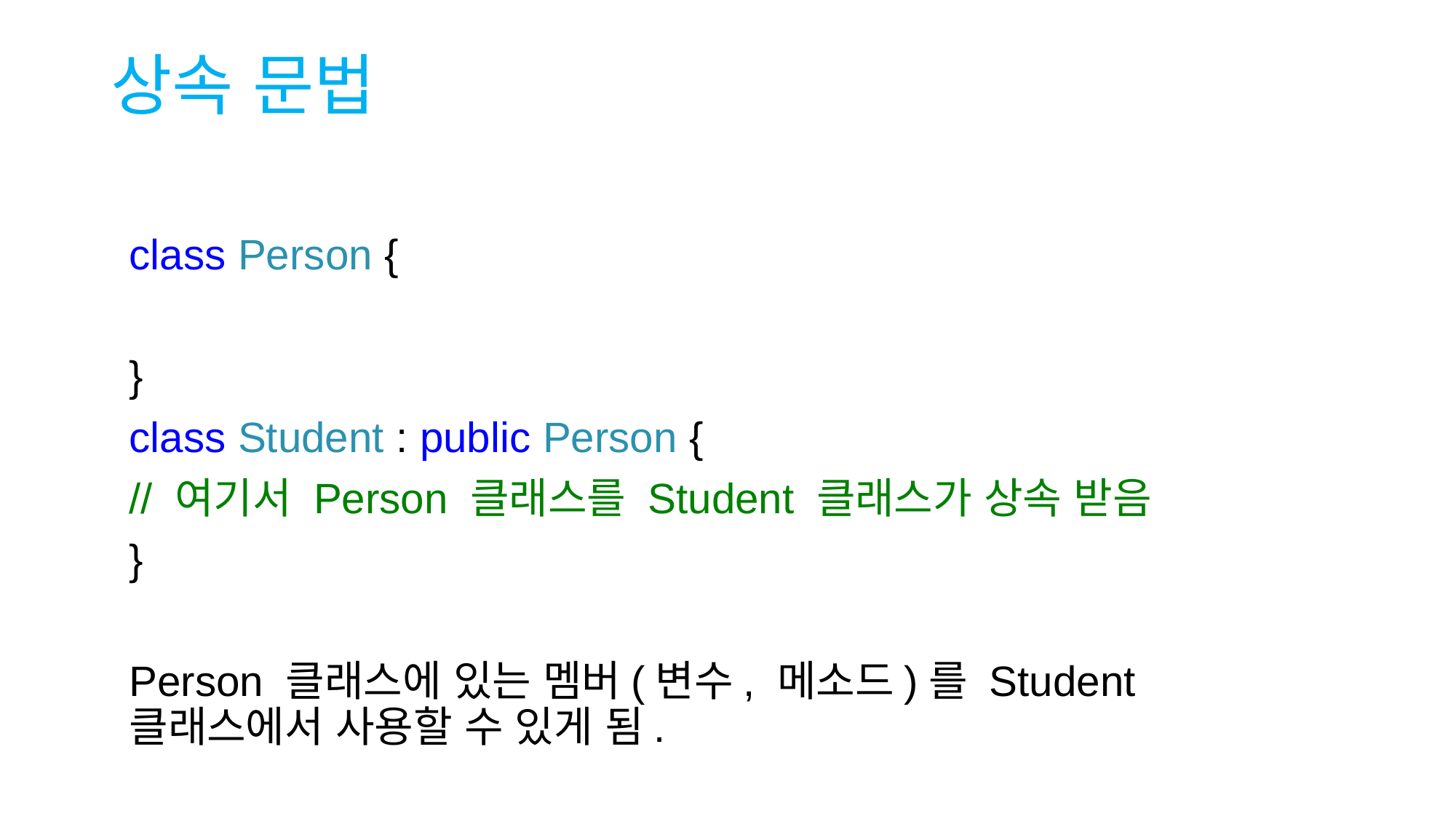

# 상속 문법

class Person {

}
class Student : public Person {
// 여기서 Person 클래스를 Student 클래스가 상속 받음
}

Person 클래스에 있는 멤버(변수, 메소드)를 Student 클래스에서 사용할 수 있게 됨.